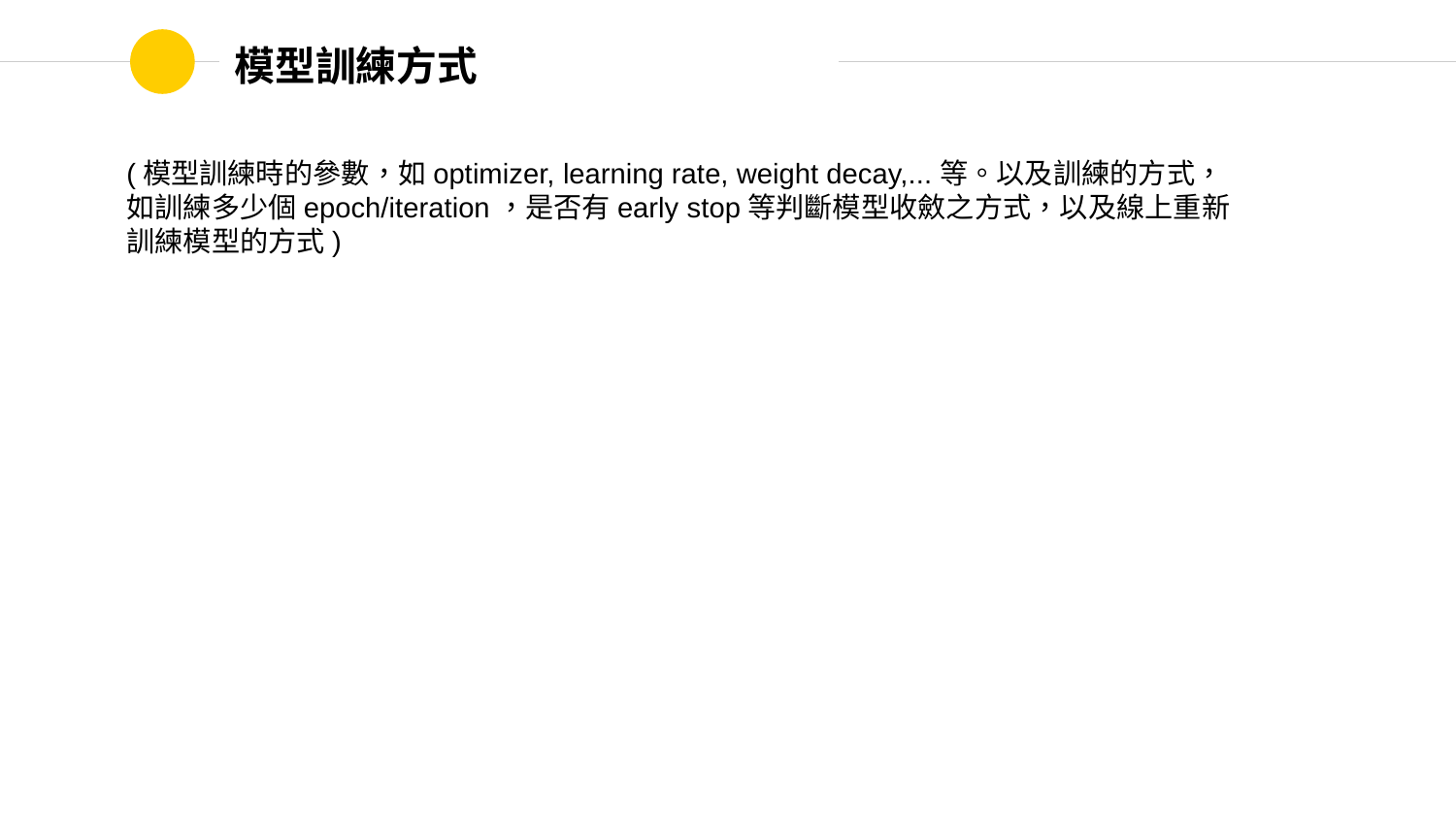

# 模型訓練方式
(模型訓練時的參數，如optimizer, learning rate, weight decay,...等。以及訓練的方式，如訓練多少個epoch/iteration，是否有early stop等判斷模型收斂之方式，以及線上重新訓練模型的方式)